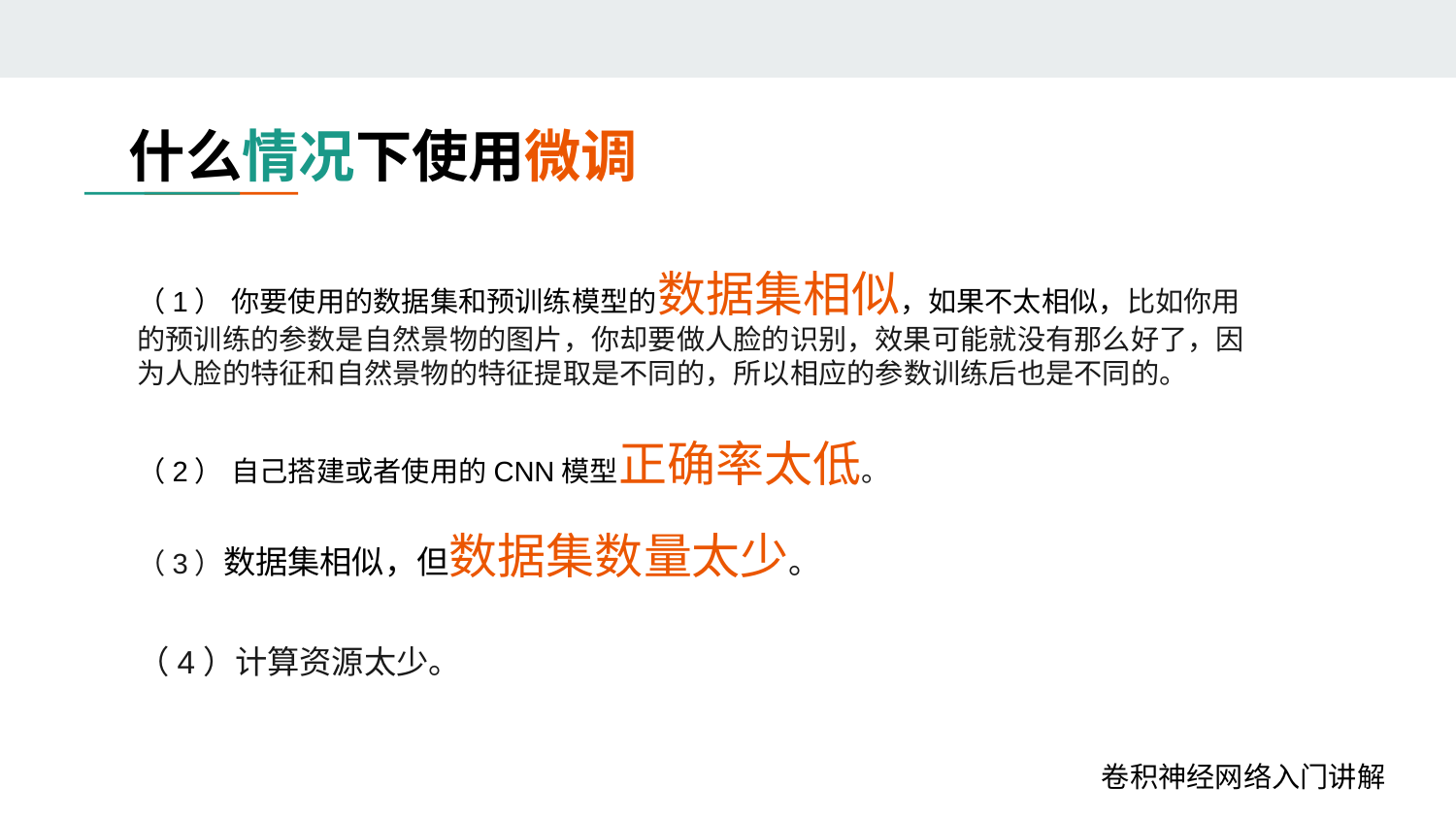

什么情况下使用微调
（1） 你要使用的数据集和预训练模型的数据集相似，如果不太相似，比如你用的预训练的参数是自然景物的图片，你却要做人脸的识别，效果可能就没有那么好了，因为人脸的特征和自然景物的特征提取是不同的，所以相应的参数训练后也是不同的。
（2） 自己搭建或者使用的CNN模型正确率太低。

（3）数据集相似，但数据集数量太少。

（4）计算资源太少。
卷积神经网络入门讲解